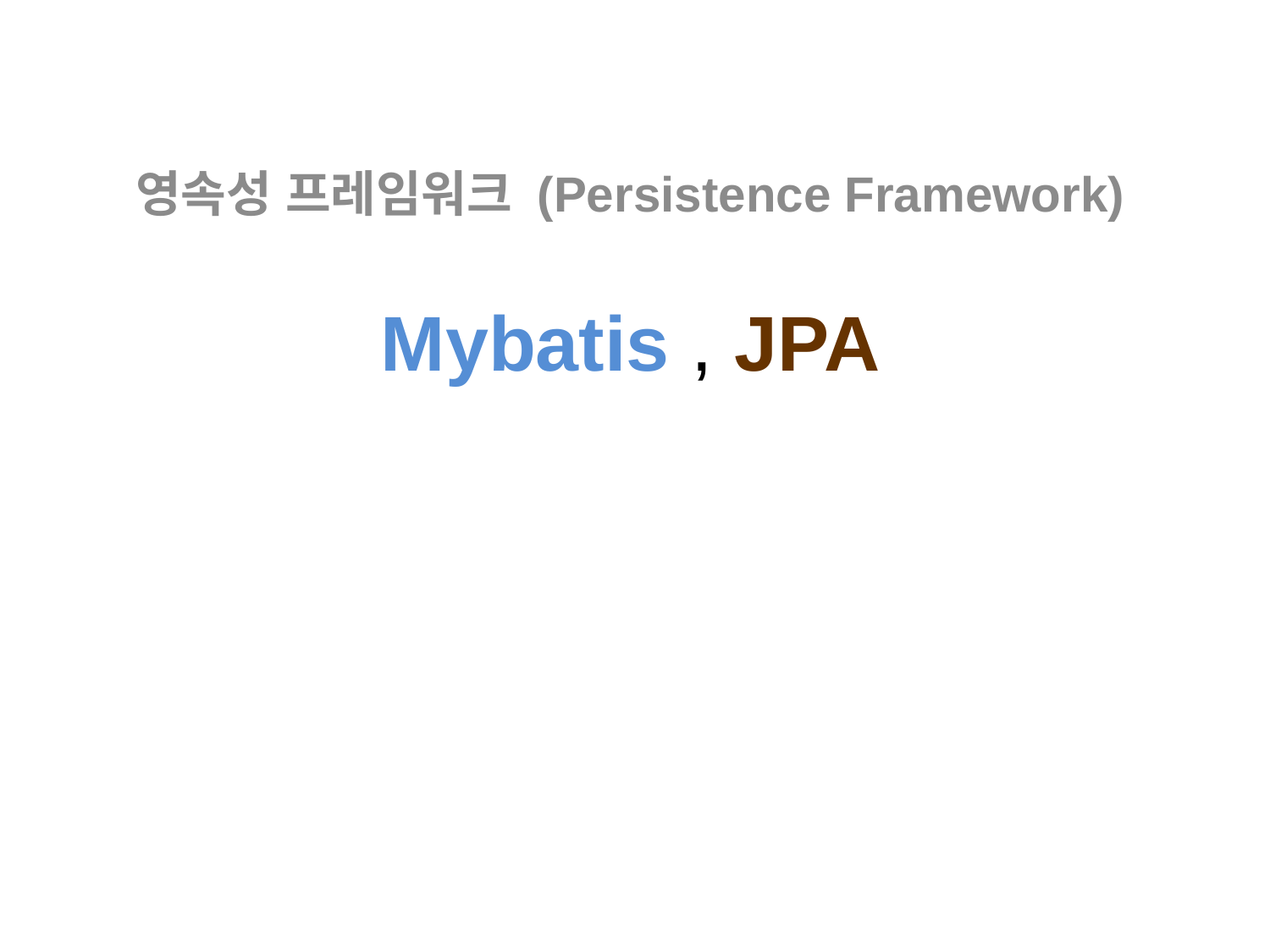

영속성 프레임워크 (Persistence Framework)
# Mybatis , JPA